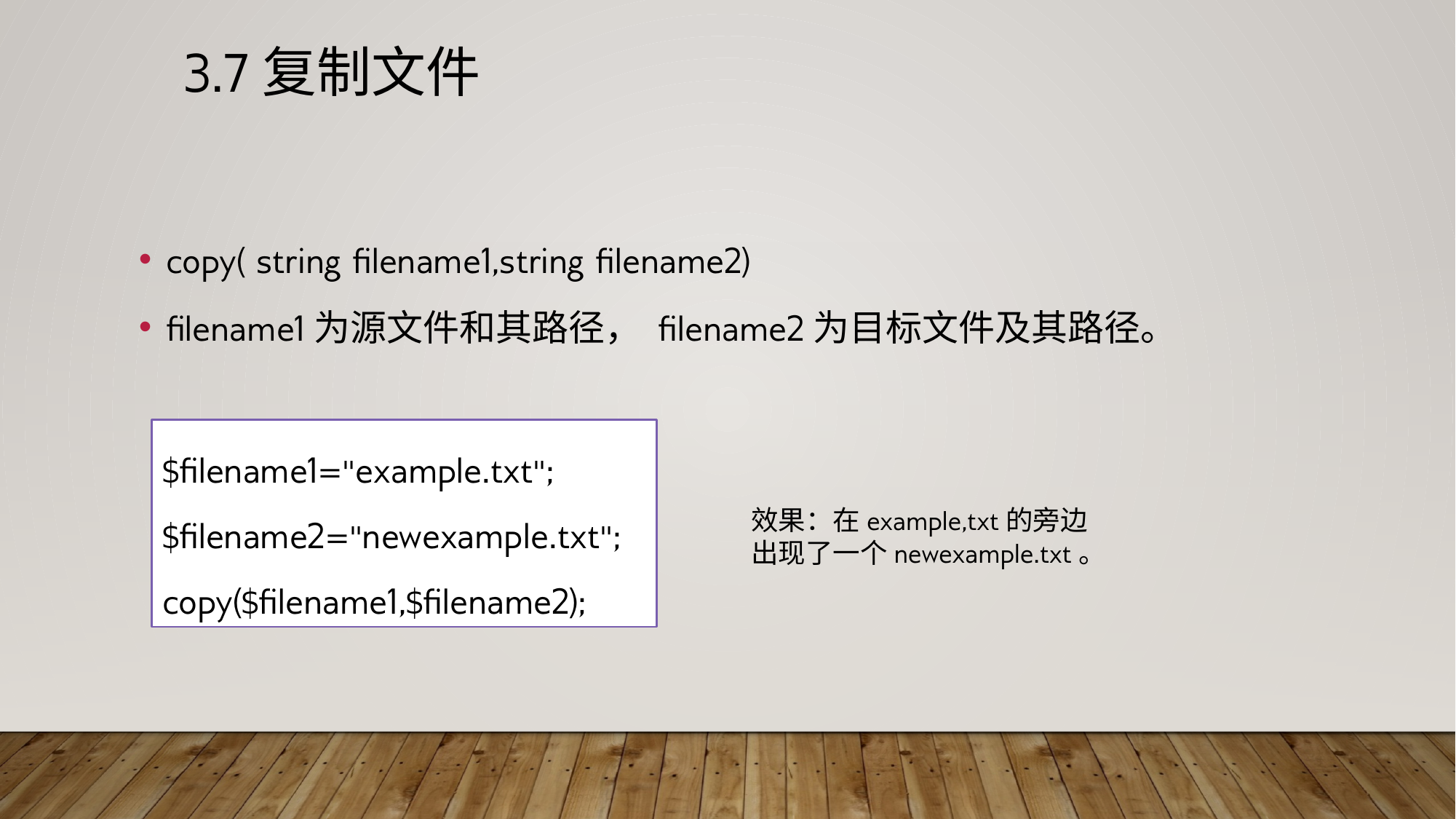

# 3.7复制文件
copy( string filename1,string filename2)
filename1为源文件和其路径， filename2为目标文件及其路径。
$filename1="example.txt";
$filename2="newexample.txt";
copy($filename1,$filename2);
效果：在example,txt的旁边出现了一个newexample.txt。